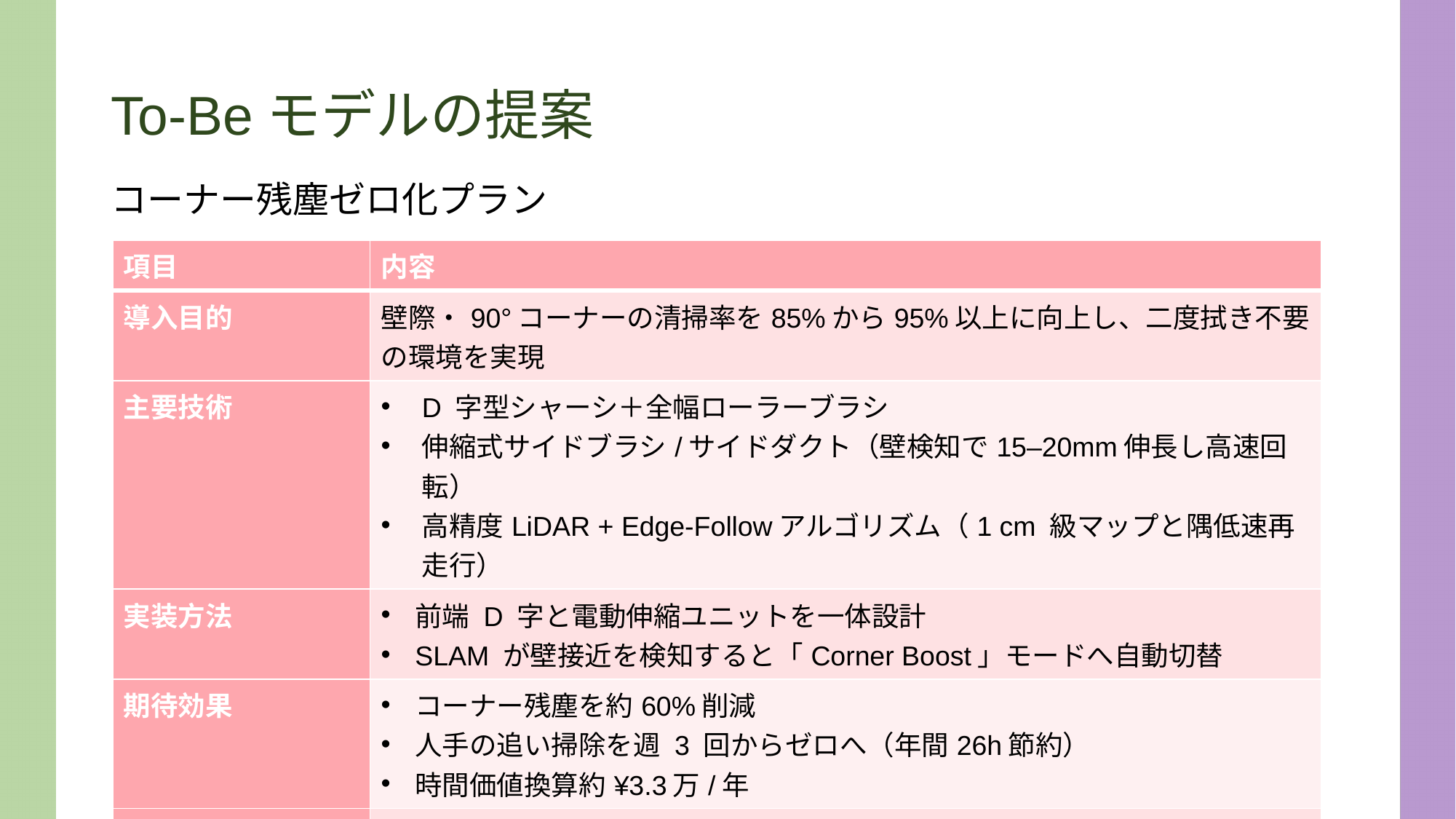

# To-Beモデルの提案
コーナー残塵ゼロ化プラン
| 項目 | 内容 |
| --- | --- |
| 導入目的 | 壁際・90°コーナーの清掃率を85%から95%以上に向上し、二度拭き不要の環境を実現 |
| 主要技術 | D 字型シャーシ＋全幅ローラーブラシ 伸縮式サイドブラシ/サイドダクト（壁検知で15–20mm伸長し高速回転） 高精度LiDAR + Edge-Followアルゴリズム（1 cm 級マップと隅低速再走行） |
| 実装方法 | 前端 D 字と電動伸縮ユニットを一体設計 SLAM が壁接近を検知すると「Corner Boost」モードへ自動切替 |
| 期待効果 | コーナー残塵を約60%削減 人手の追い掃除を週 3 回からゼロへ（年間26h節約） 時間価値換算約¥3.3万/年 |
| 追加コスト | 約¥2,000/台（サイドブラシ機構と筐体改良） |